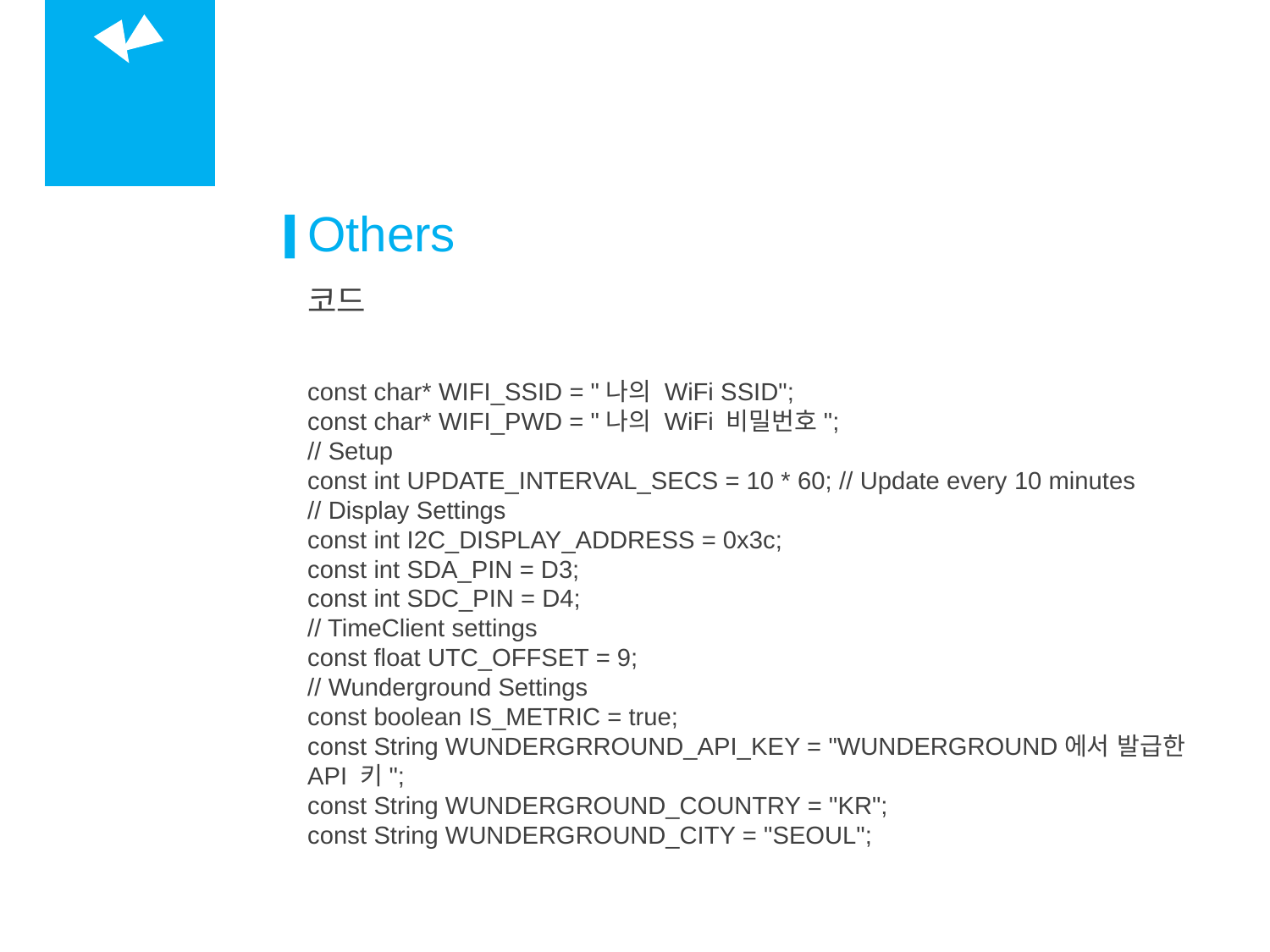

05
날씨 위젯
Others
코드

const char* WIFI_SSID = "나의 WiFi SSID";
const char* WIFI_PWD = "나의 WiFi 비밀번호";
// Setup
const int UPDATE_INTERVAL_SECS = 10 * 60; // Update every 10 minutes
// Display Settings
const int I2C_DISPLAY_ADDRESS = 0x3c;
const int SDA_PIN = D3;
const int SDC_PIN = D4;
// TimeClient settings
const float UTC_OFFSET = 9;
// Wunderground Settings
const boolean IS_METRIC = true;
const String WUNDERGRROUND_API_KEY = "WUNDERGROUND에서 발급한 API 키";
const String WUNDERGROUND_COUNTRY = "KR";
const String WUNDERGROUND_CITY = "SEOUL";